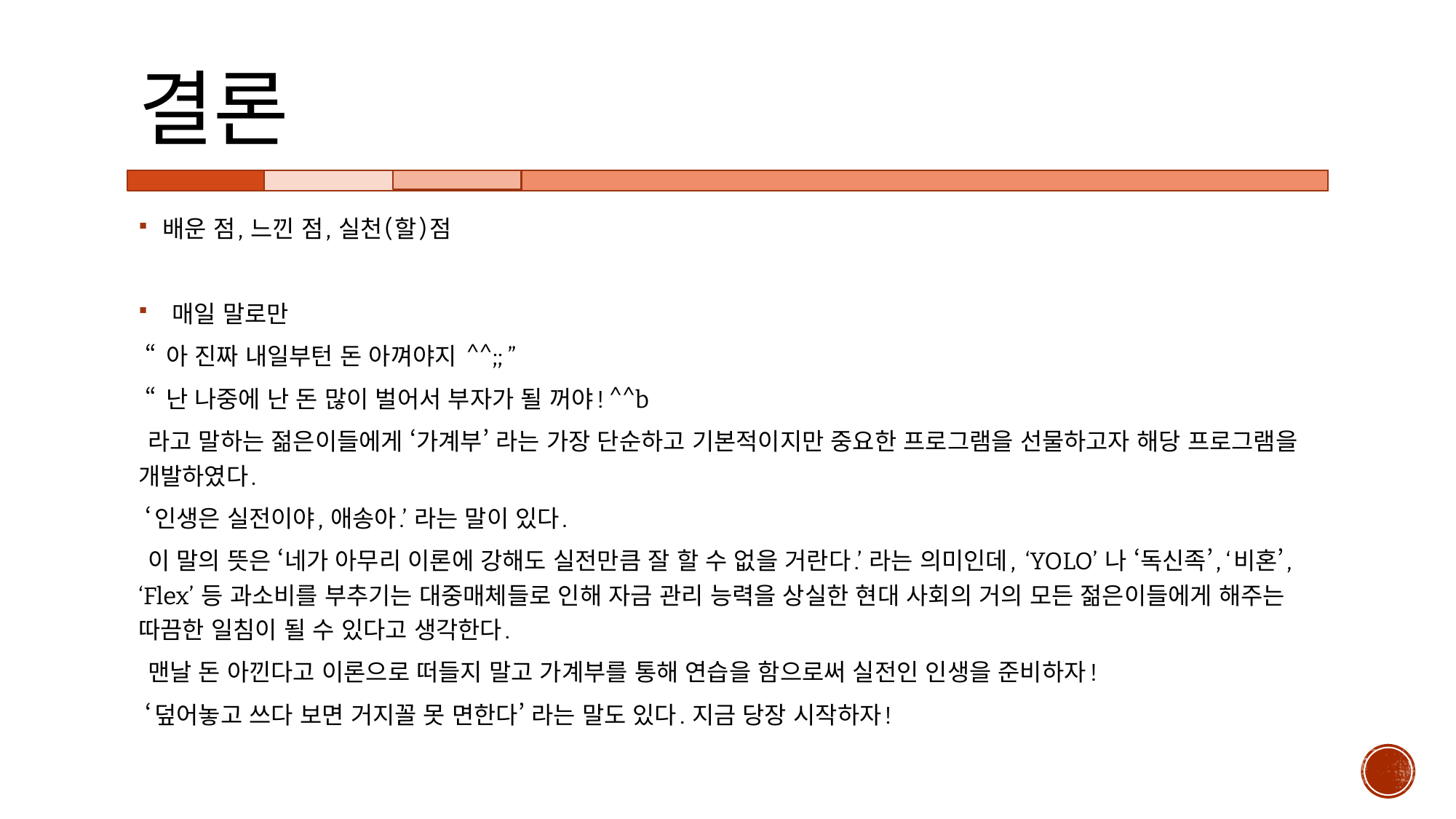

# 결론
배운 점, 느낀 점, 실천(할)점

 매일 말로만
 “ 아 진짜 내일부턴 돈 아껴야지 ^^;; ”
 “ 난 나중에 난 돈 많이 벌어서 부자가 될 꺼야! ^^b
 라고 말하는 젊은이들에게 ‘가계부’ 라는 가장 단순하고 기본적이지만 중요한 프로그램을 선물하고자 해당 프로그램을 개발하였다.
 ‘인생은 실전이야, 애송아.’ 라는 말이 있다.
 이 말의 뜻은 ‘네가 아무리 이론에 강해도 실전만큼 잘 할 수 없을 거란다.’ 라는 의미인데,  ‘YOLO’ 나 ‘독신족’, ‘비혼’,  ‘Flex’ 등 과소비를 부추기는 대중매체들로 인해 자금 관리 능력을 상실한 현대 사회의 거의 모든 젊은이들에게 해주는 따끔한 일침이 될 수 있다고 생각한다.
 맨날 돈 아낀다고 이론으로 떠들지 말고 가계부를 통해 연습을 함으로써 실전인 인생을 준비하자!
 ‘덮어놓고 쓰다 보면 거지꼴 못 면한다’ 라는 말도 있다. 지금 당장 시작하자!